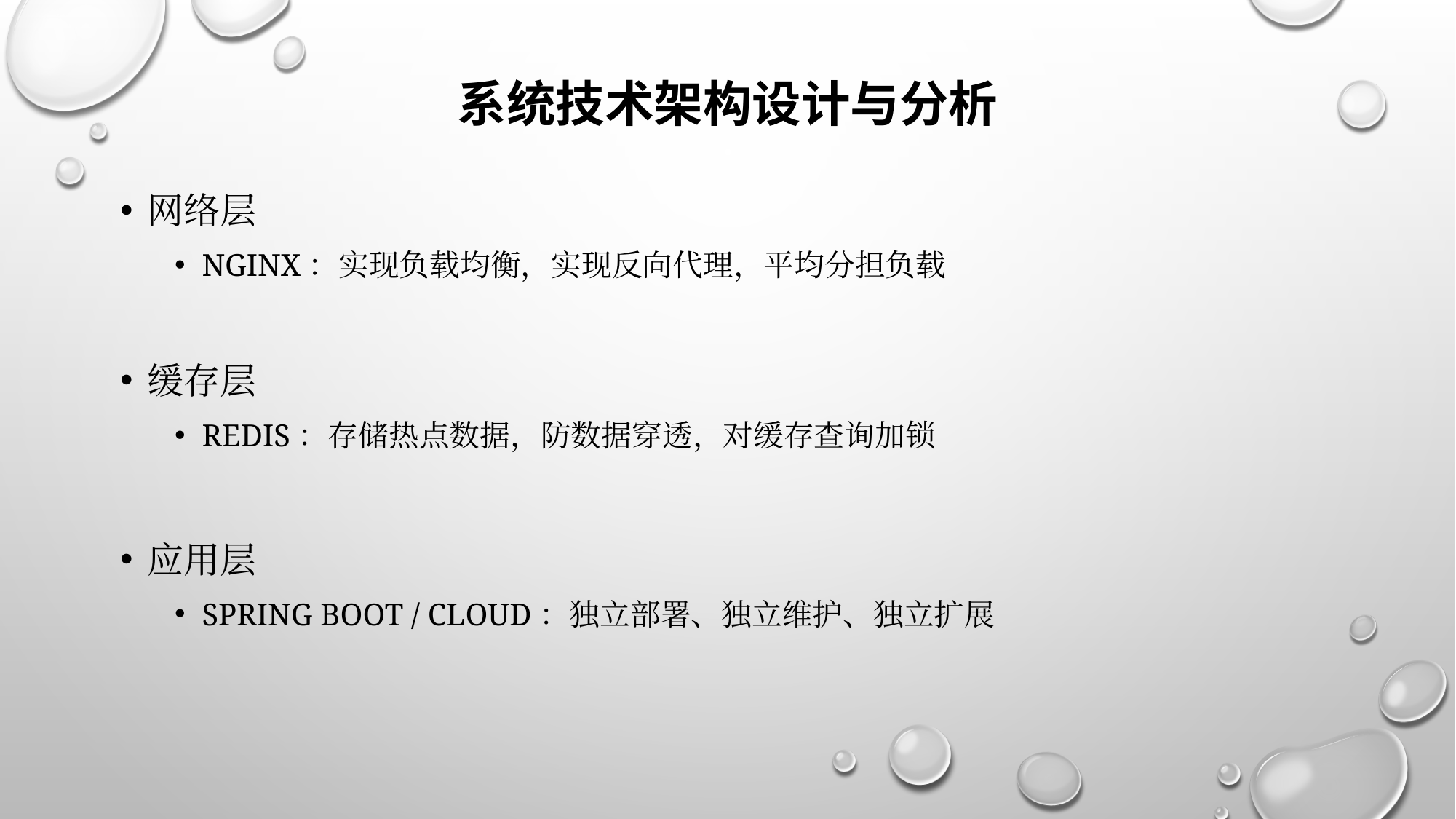

# 系统技术架构设计与分析
网络层
Nginx：实现负载均衡，实现反向代理，平均分担负载

缓存层
Redis：存储热点数据，防数据穿透，对缓存查询加锁

应用层
Spring BOOT / CLOUD：独立部署、独立维护、独立扩展